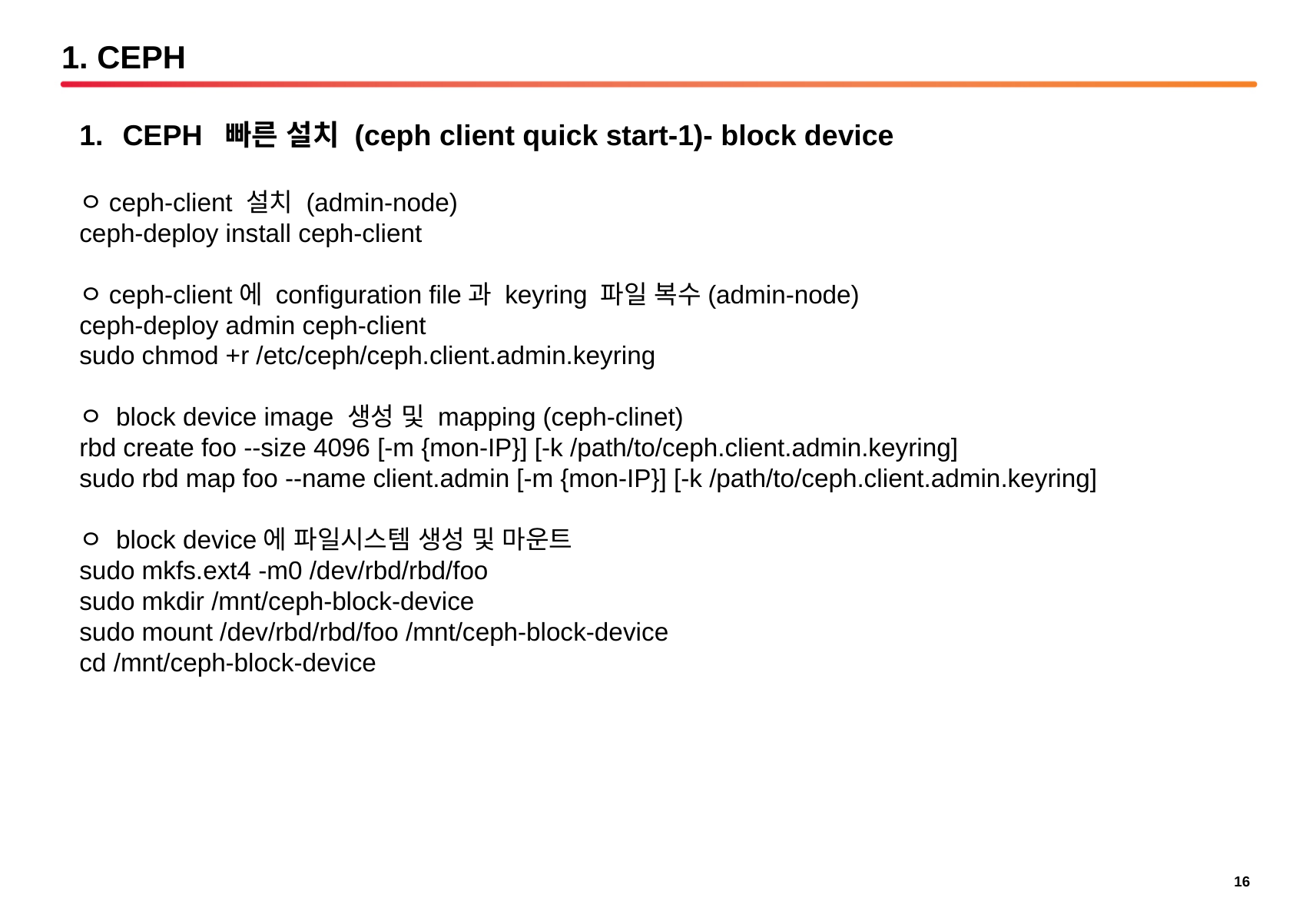

# 1. CEPH
CEPH  빠른 설치 (ceph client quick start-1)- block device

ㅇceph-client 설치 (admin-node)
ceph-deploy install ceph-client

ㅇceph-client에 configuration file과 keyring 파일 복수(admin-node)
ceph-deploy admin ceph-client
sudo chmod +r /etc/ceph/ceph.client.admin.keyring

ㅇ block device image 생성 및 mapping (ceph-clinet)
rbd create foo --size 4096 [-m {mon-IP}] [-k /path/to/ceph.client.admin.keyring]
sudo rbd map foo --name client.admin [-m {mon-IP}] [-k /path/to/ceph.client.admin.keyring]

ㅇ block device에 파일시스템 생성 및 마운트
sudo mkfs.ext4 -m0 /dev/rbd/rbd/foo
sudo mkdir /mnt/ceph-block-device
sudo mount /dev/rbd/rbd/foo /mnt/ceph-block-device
cd /mnt/ceph-block-device